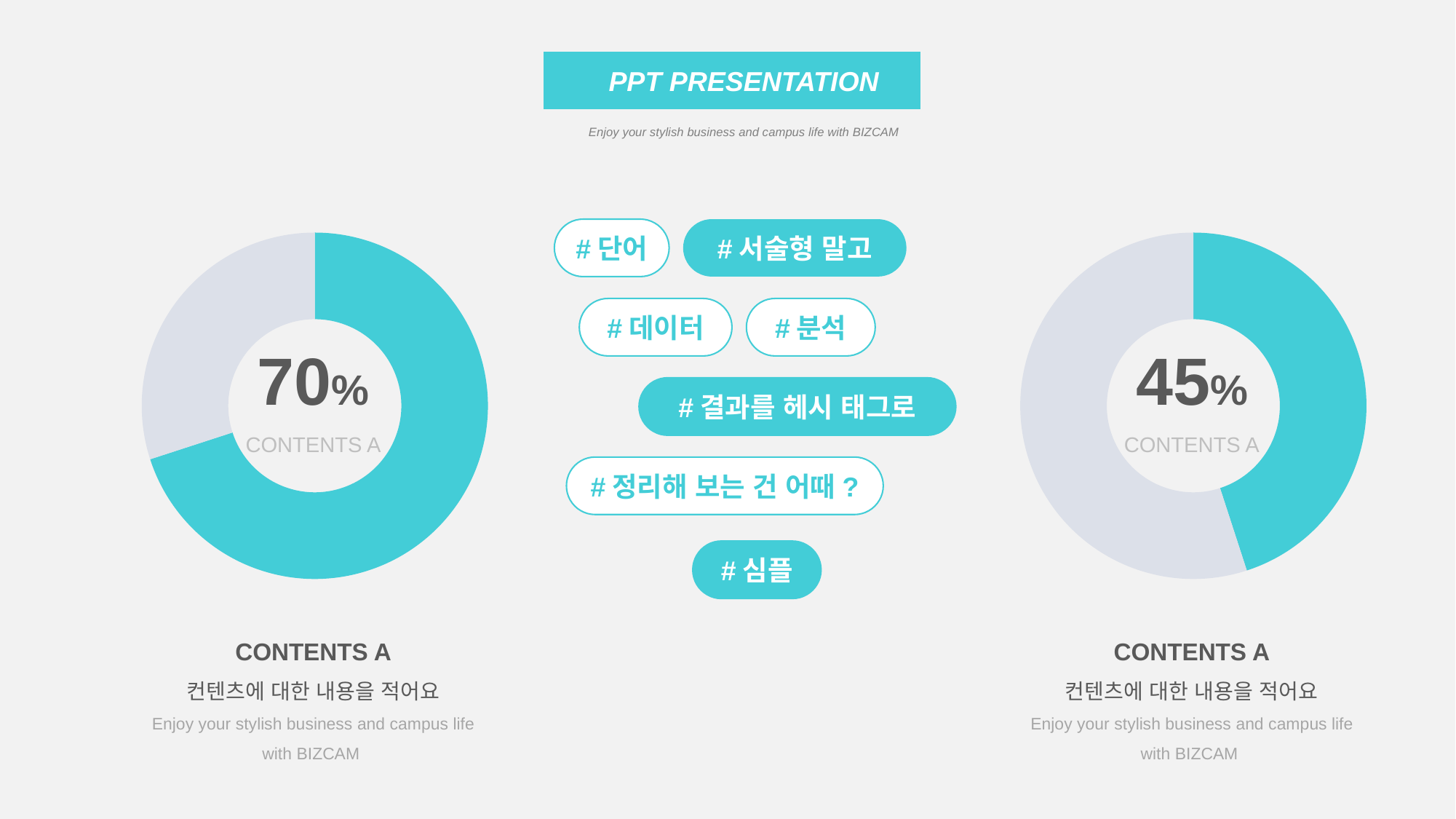

PPT PRESENTATION
Enjoy your stylish business and campus life with BIZCAM

### Chart

| Category | 계열 1 |
|---|---|
| 항목 1 | 70.0 |
| 항목 2 | 30.0 |

### Chart

| Category | 계열 1 |
|---|---|
| 항목 1 | 45.0 |
| 항목 2 | 55.0 |
#단어
#서술형 말고
#데이터
#분석
70%
CONTENTS A
45%
CONTENTS A
#결과를 헤시 태그로
#정리해 보는 건 어때?
#심플
CONTENTS A
컨텐츠에 대한 내용을 적어요
Enjoy your stylish business and campus life with BIZCAM
CONTENTS A
컨텐츠에 대한 내용을 적어요
Enjoy your stylish business and campus life with BIZCAM